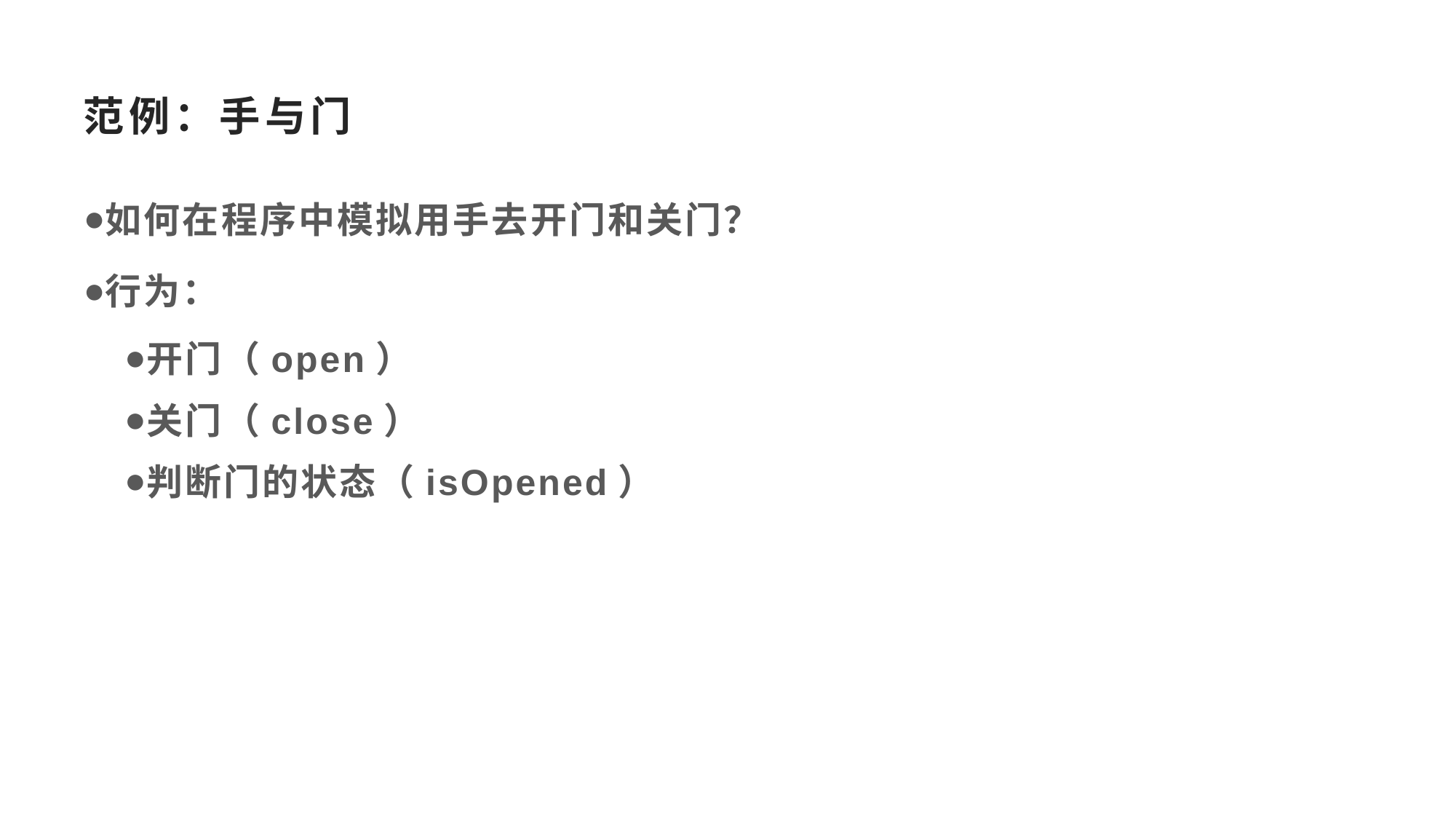

# 范例：手与门
如何在程序中模拟用手去开门和关门？
行为：
开门（open）
关门（close）
判断门的状态（isOpened）